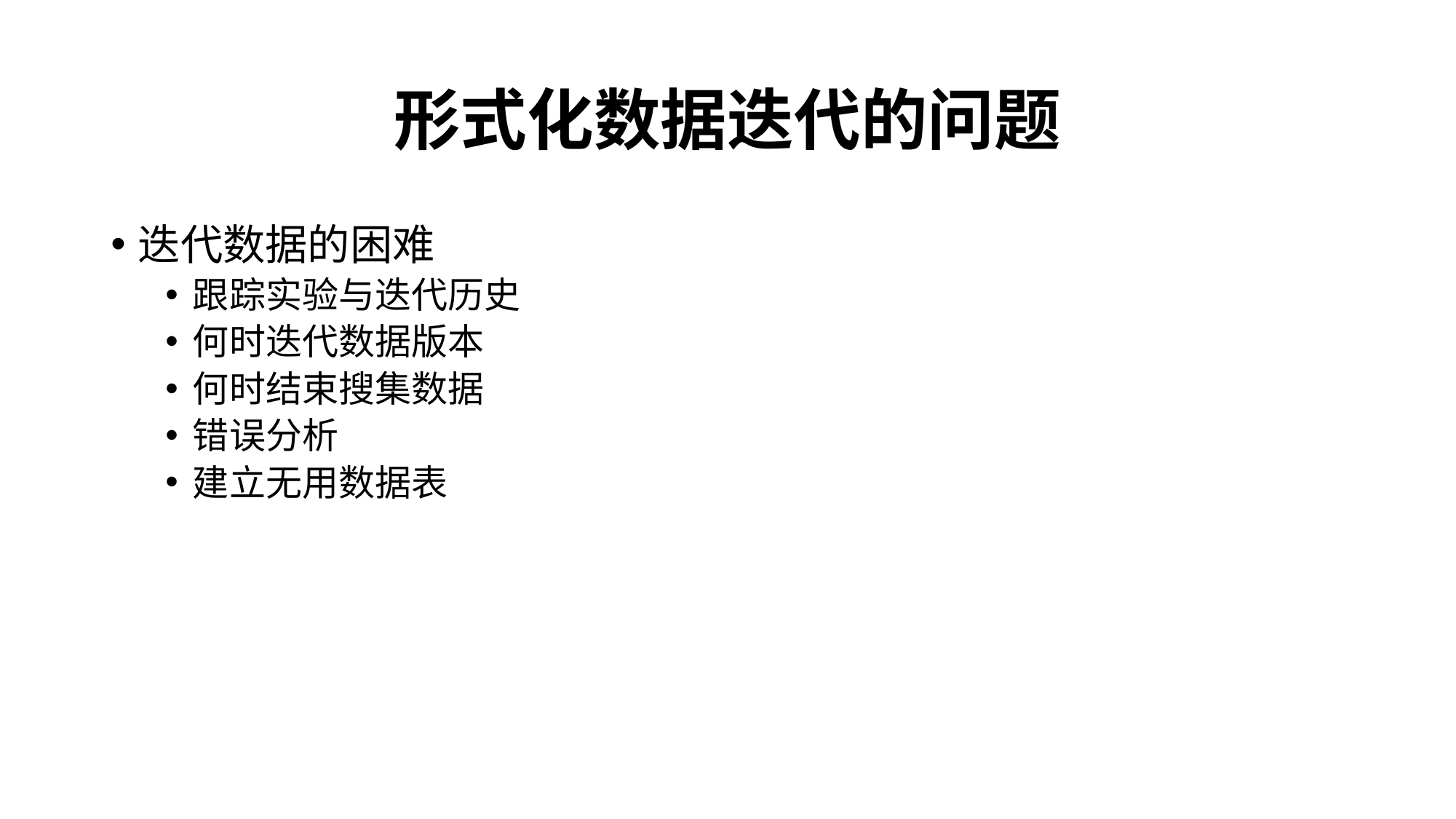

# 形式化数据迭代的问题
迭代数据的困难
跟踪实验与迭代历史
何时迭代数据版本
何时结束搜集数据
错误分析
建立无用数据表